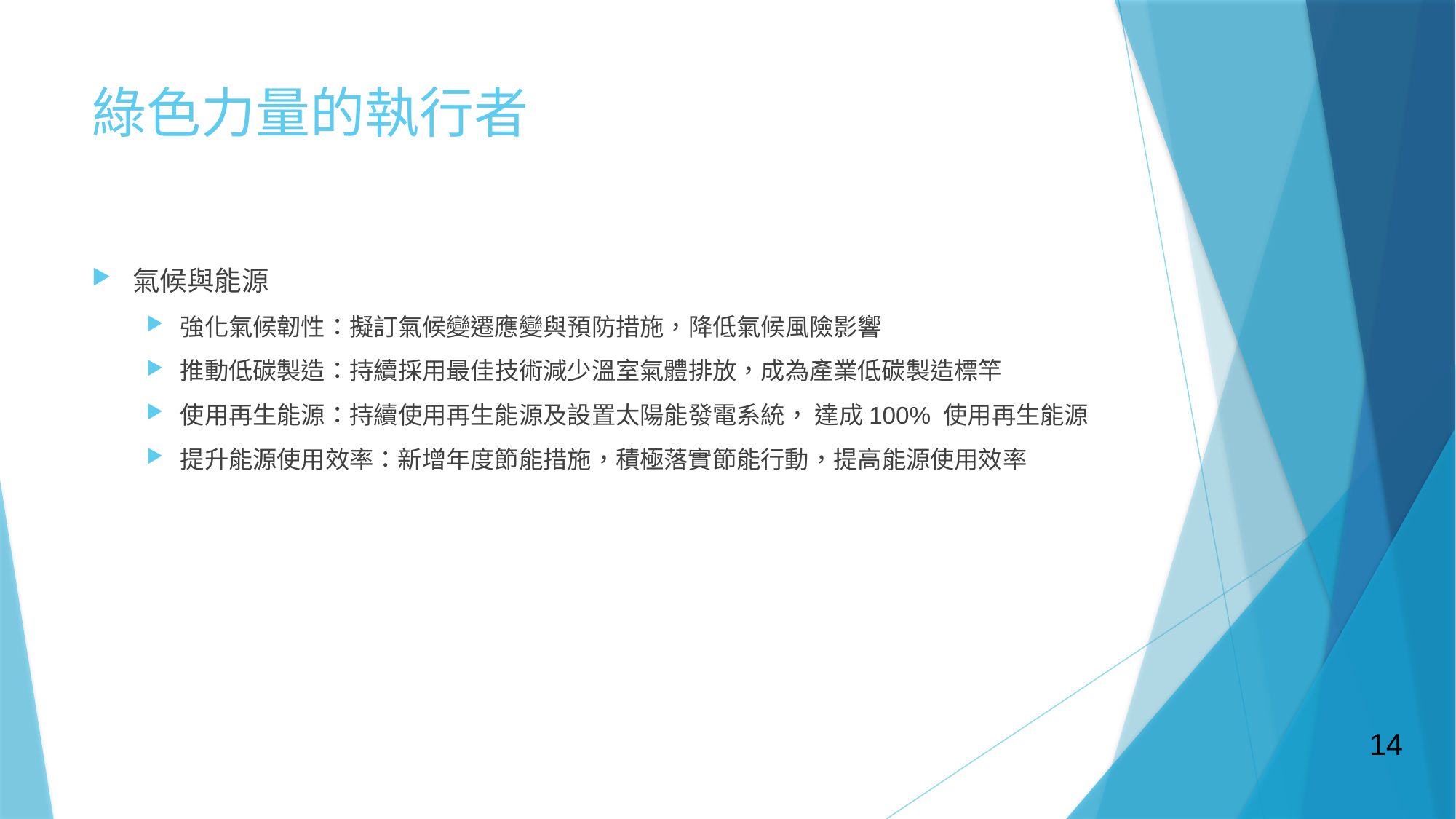

# 綠色力量的執行者
氣候與能源
強化氣候韌性：擬訂氣候變遷應變與預防措施，降低氣候風險影響
推動低碳製造：持續採用最佳技術減少溫室氣體排放，成為產業低碳製造標竿
使用再生能源：持續使用再生能源及設置太陽能發電系統， 達成100% 使用再生能源
提升能源使用效率：新增年度節能措施，積極落實節能行動，提高能源使用效率

14